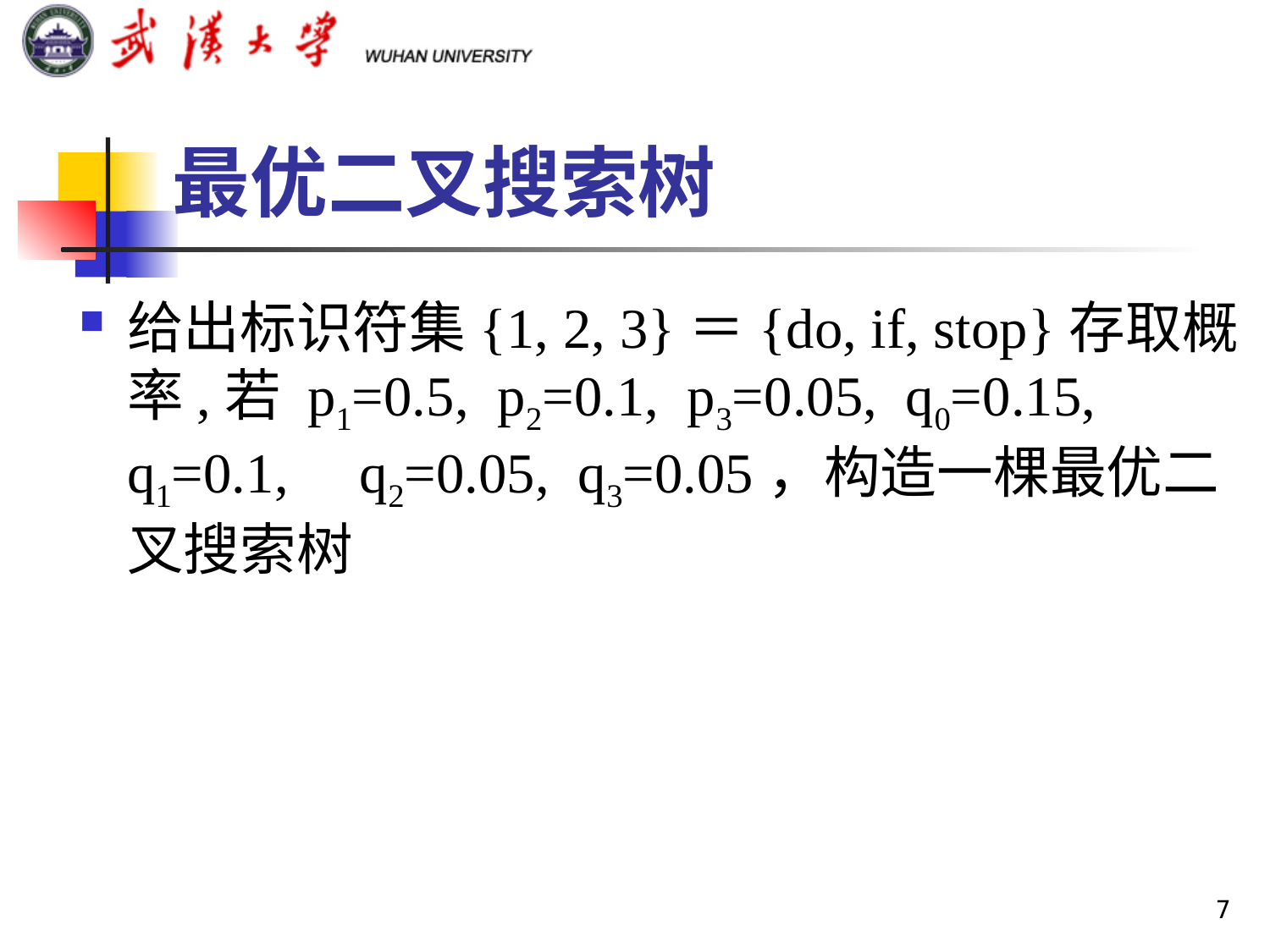

# 最优二叉搜索树
给出标识符集{1, 2, 3}＝{do, if, stop}存取概率,若 p1=0.5,  p2=0.1,  p3=0.05,  q0=0.15,  q1=0.1,     q2=0.05,  q3=0.05，构造一棵最优二叉搜索树
7